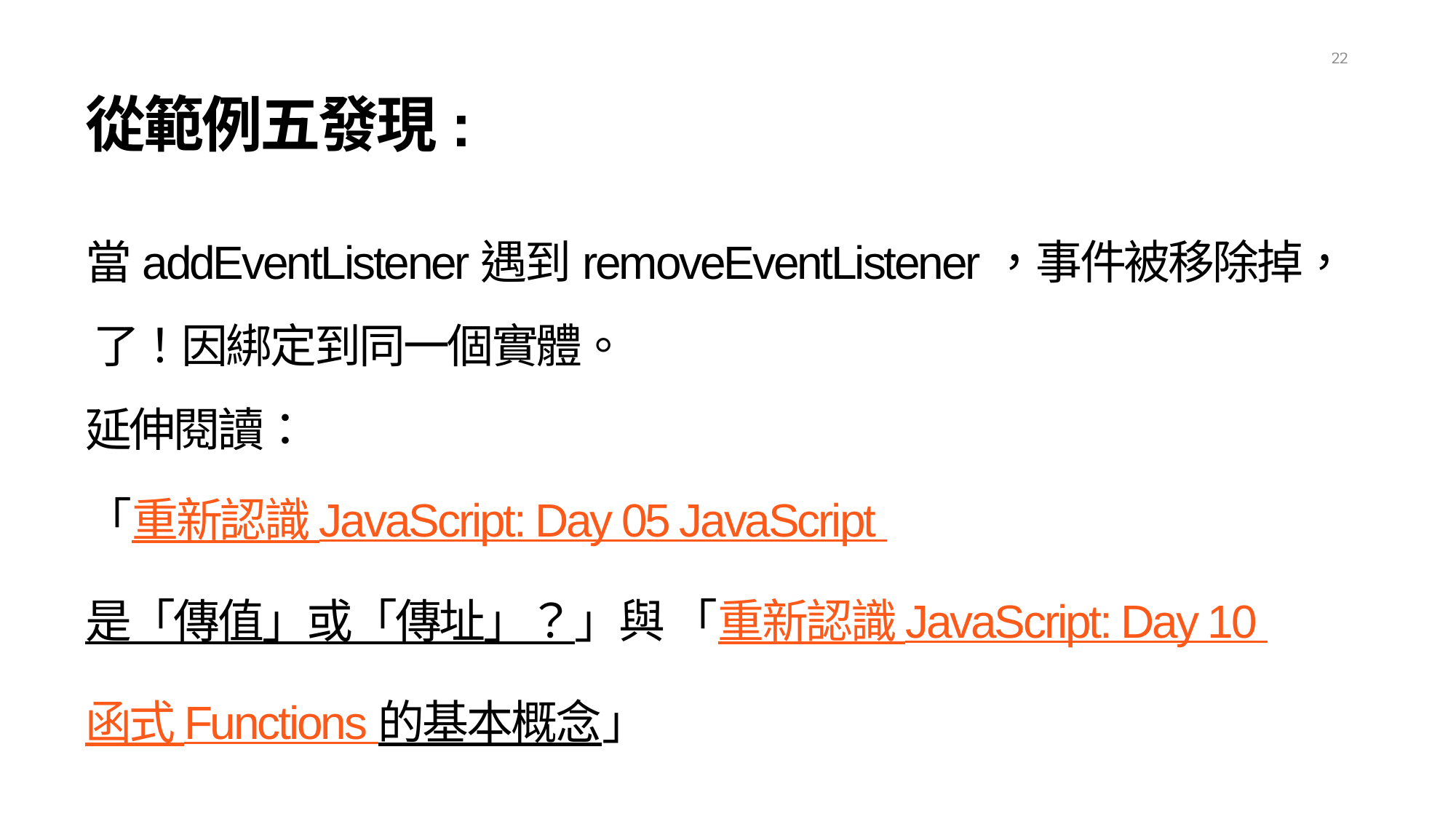

22
從範例五發現:
當addEventListener遇到removeEventListener，事件被移除掉， 了！因綁定到同一個實體。
延伸閱讀：
「重新認識 JavaScript: Day 05 JavaScript 是「傳值」或「傳址」？」與 「重新認識 JavaScript: Day 10 函式 Functions 的基本概念」